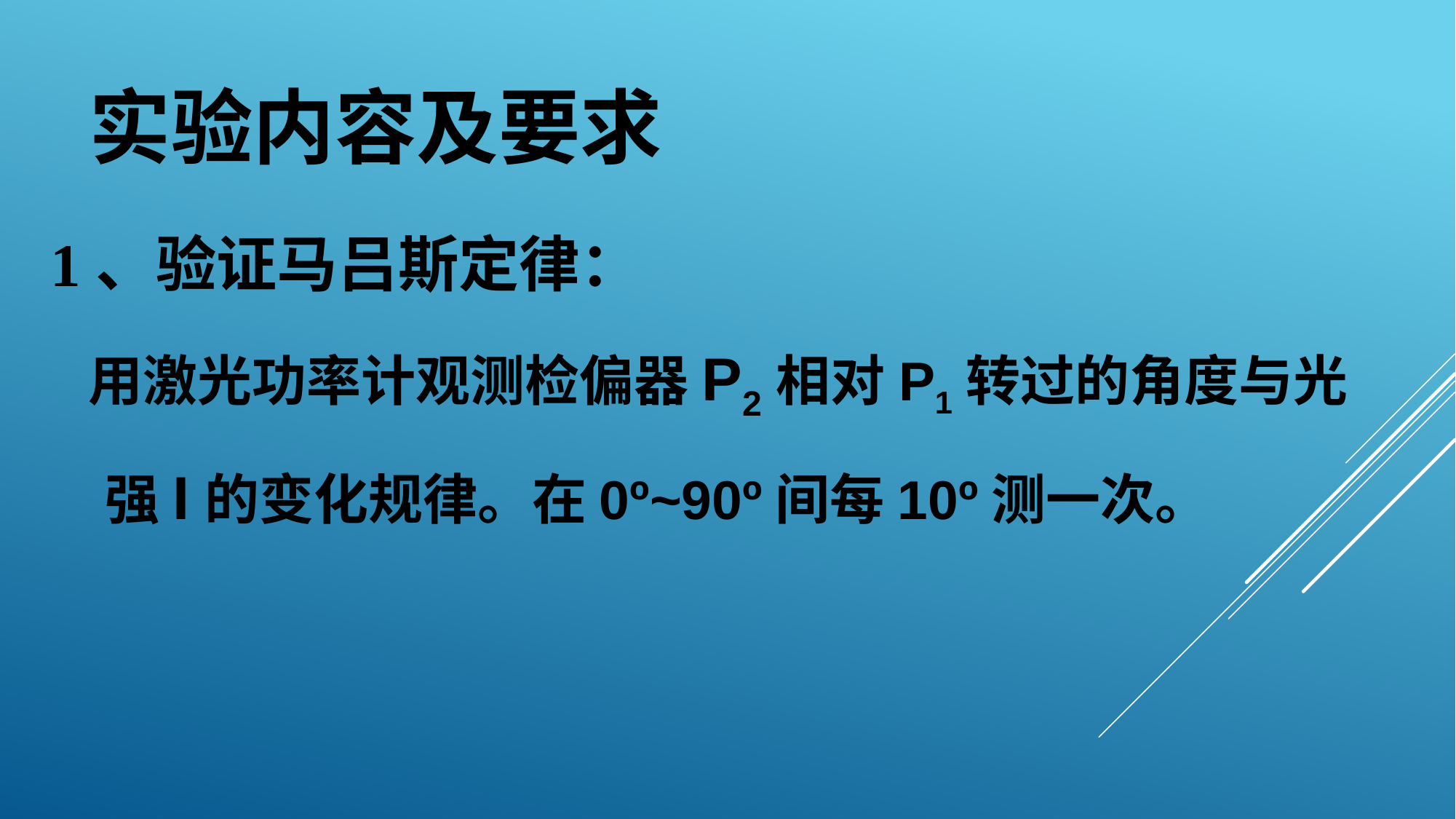

实验内容及要求
1、验证马吕斯定律：
  用激光功率计观测检偏器P2相对P1转过的角度与光强I的变化规律。在0º~90º间每10º测一次。